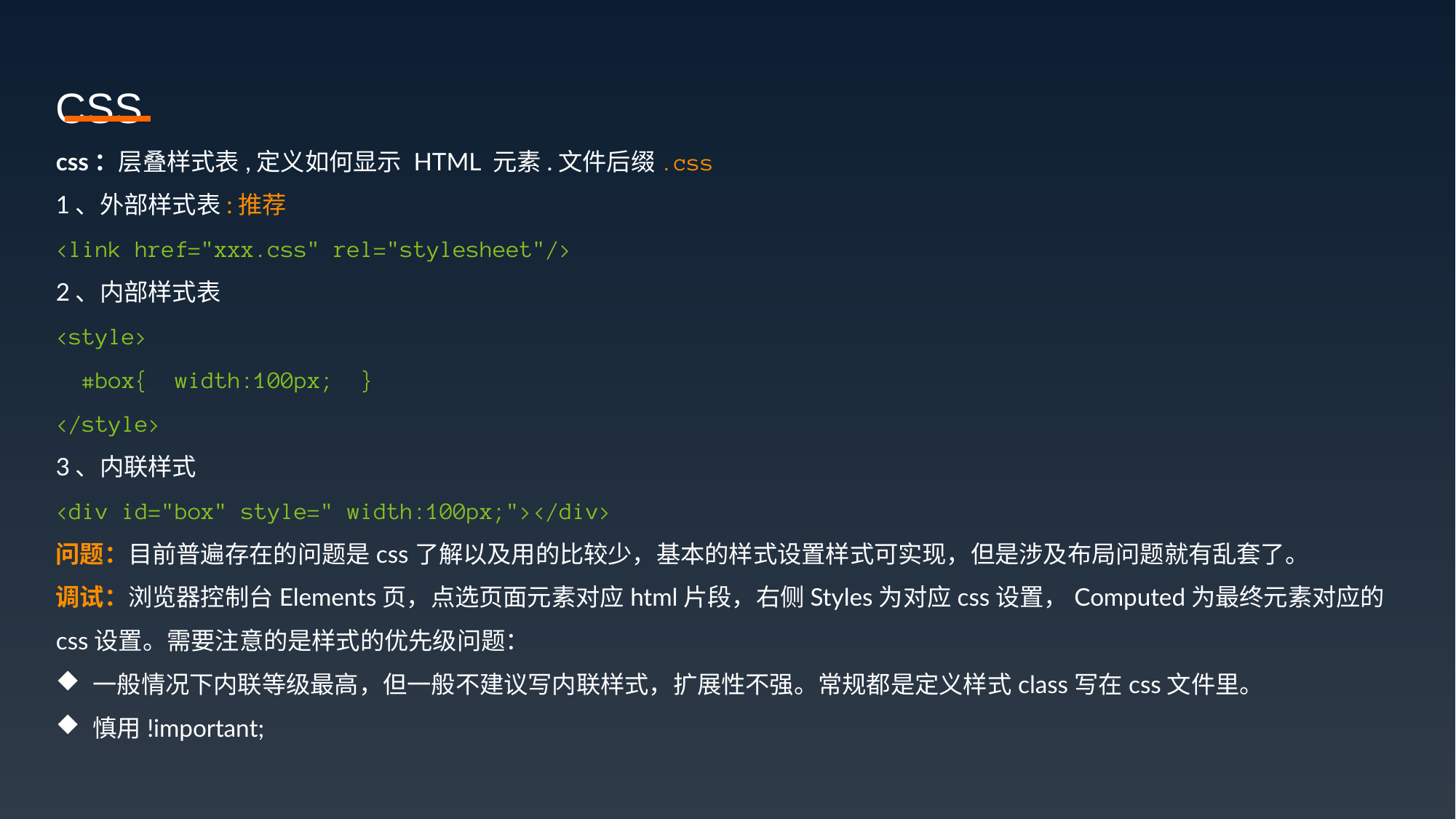

CSS
css：层叠样式表,定义如何显示 HTML 元素.文件后缀.css
1、外部样式表:推荐
<link href="xxx.css" rel="stylesheet"/>
2、内部样式表
<style>
  #box{  width:100px;  }
</style>
3、内联样式
<div id="box" style=" width:100px;"></div>
问题：目前普遍存在的问题是css了解以及用的比较少，基本的样式设置样式可实现，但是涉及布局问题就有乱套了。
调试：浏览器控制台Elements页，点选页面元素对应html片段，右侧Styles为对应css设置，Computed为最终元素对应的css设置。需要注意的是样式的优先级问题：
一般情况下内联等级最高，但一般不建议写内联样式，扩展性不强。常规都是定义样式class写在css文件里。
慎用!important;